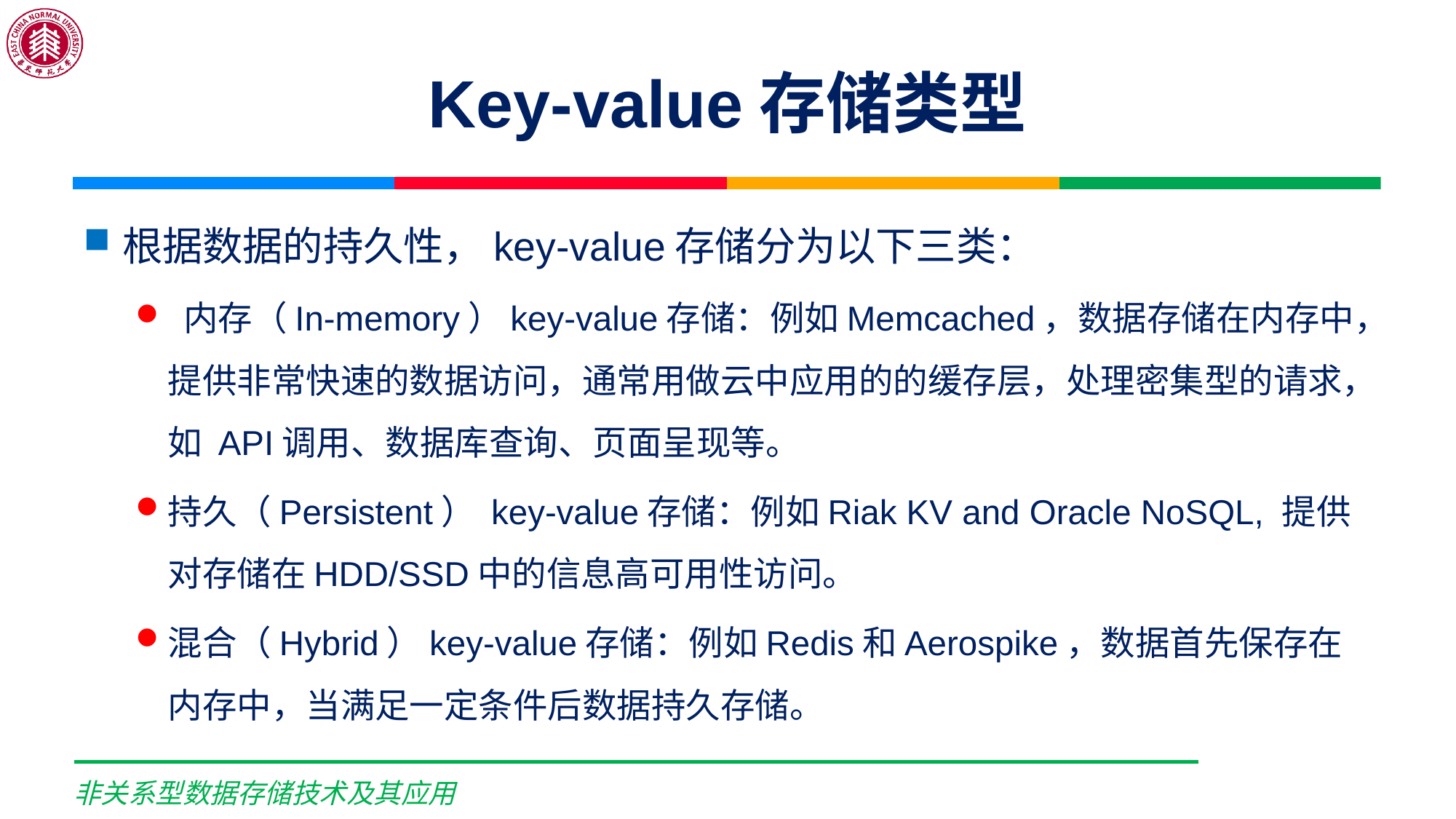

# Key-value存储类型
根据数据的持久性，key-value存储分为以下三类：
 内存（In-memory）key-value存储：例如Memcached，数据存储在内存中，提供非常快速的数据访问，通常用做云中应用的的缓存层，处理密集型的请求，如 API调用、数据库查询、页面呈现等。
持久（Persistent） key-value存储：例如Riak KV and Oracle NoSQL, 提供对存储在HDD/SSD中的信息高可用性访问。
混合（Hybrid）key-value存储：例如Redis和Aerospike，数据首先保存在内存中，当满足一定条件后数据持久存储。